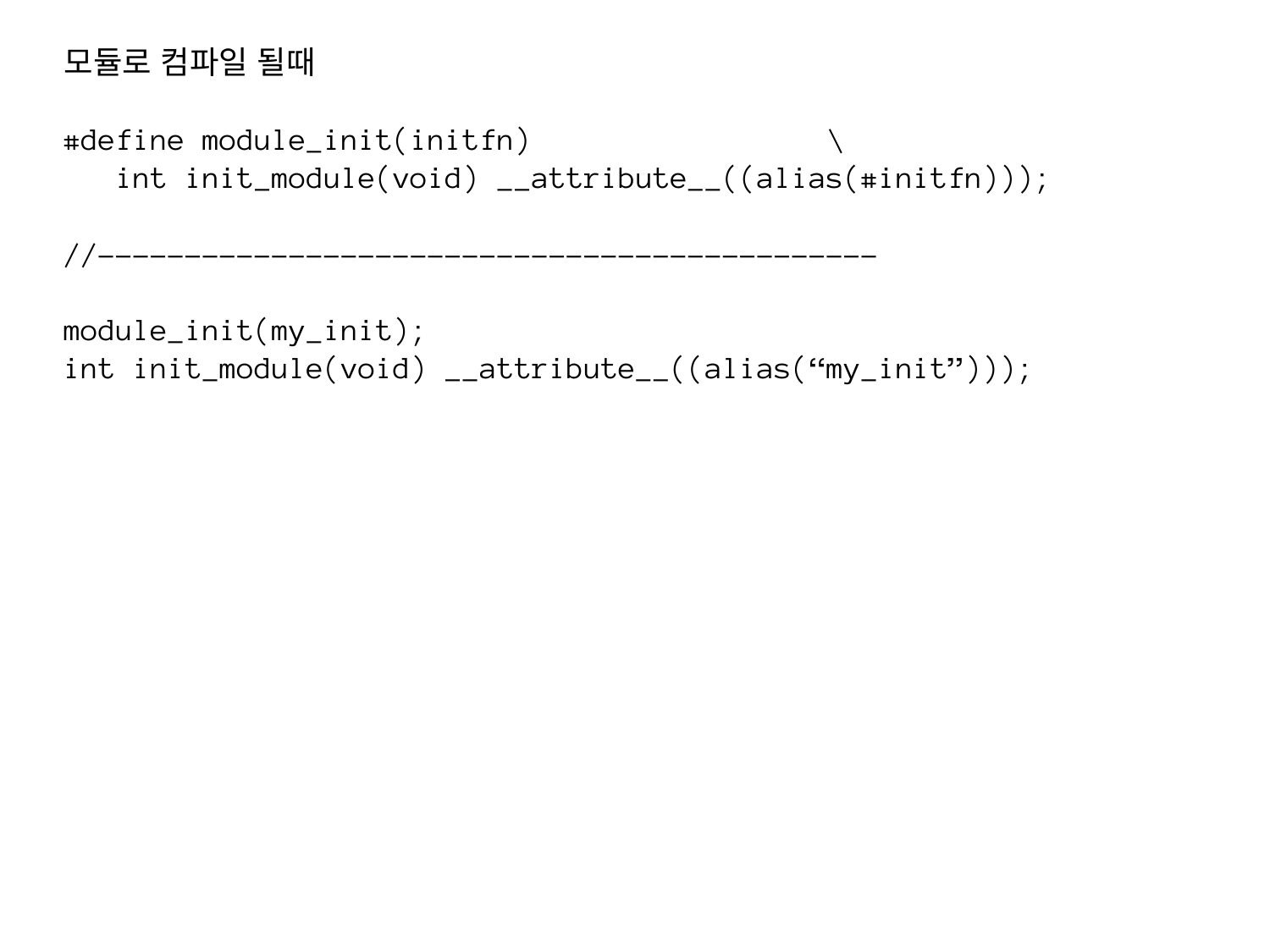

모듈로 컴파일 될때

#define module_init(initfn)                 \
   int init_module(void) __attribute__((alias(#initfn)));

//---------------------------------------------

module_init(my_init);
int init_module(void) __attribute__((alias(“my_init”)));